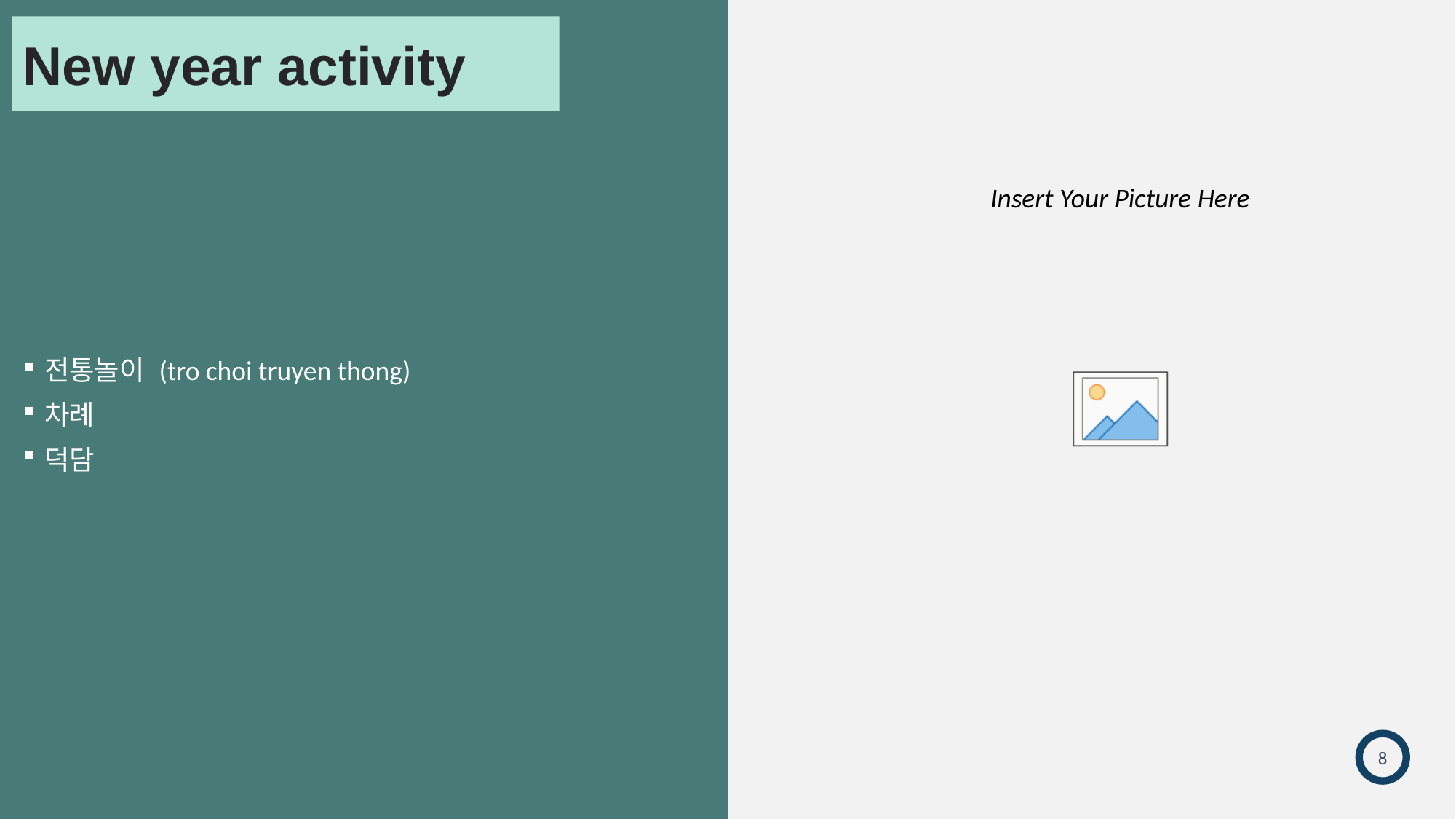

New year activity
전통놀이 (tro choi truyen thong)
차례
덕담

8